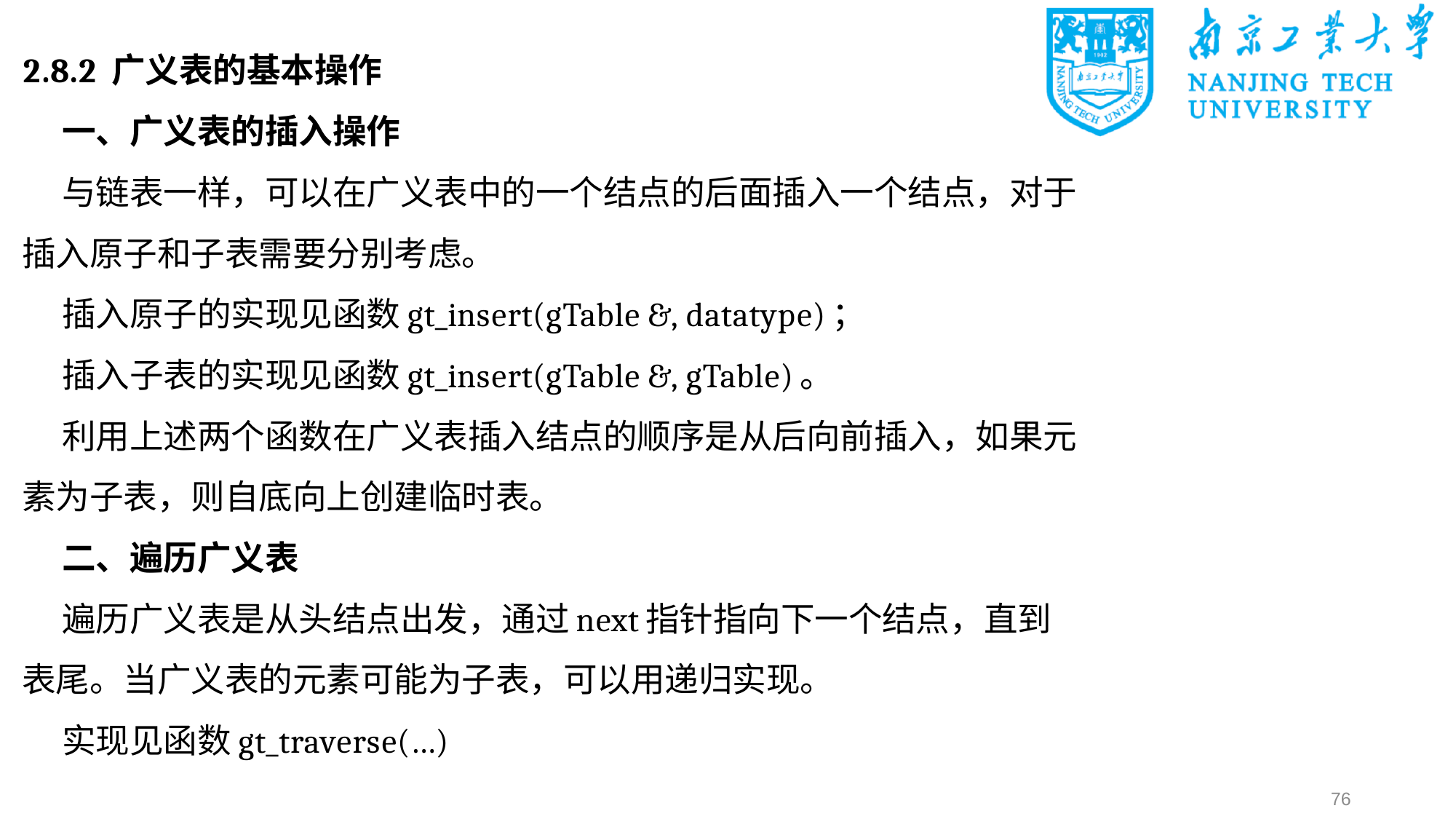

2.8.2 广义表的基本操作
一、广义表的插入操作
与链表一样，可以在广义表中的一个结点的后面插入一个结点，对于插入原子和子表需要分别考虑。
插入原子的实现见函数gt_insert(gTable &, datatype)；
插入子表的实现见函数gt_insert(gTable &, gTable)。
利用上述两个函数在广义表插入结点的顺序是从后向前插入，如果元素为子表，则自底向上创建临时表。
二、遍历广义表
遍历广义表是从头结点出发，通过next指针指向下一个结点，直到表尾。当广义表的元素可能为子表，可以用递归实现。
实现见函数gt_traverse(…)
76